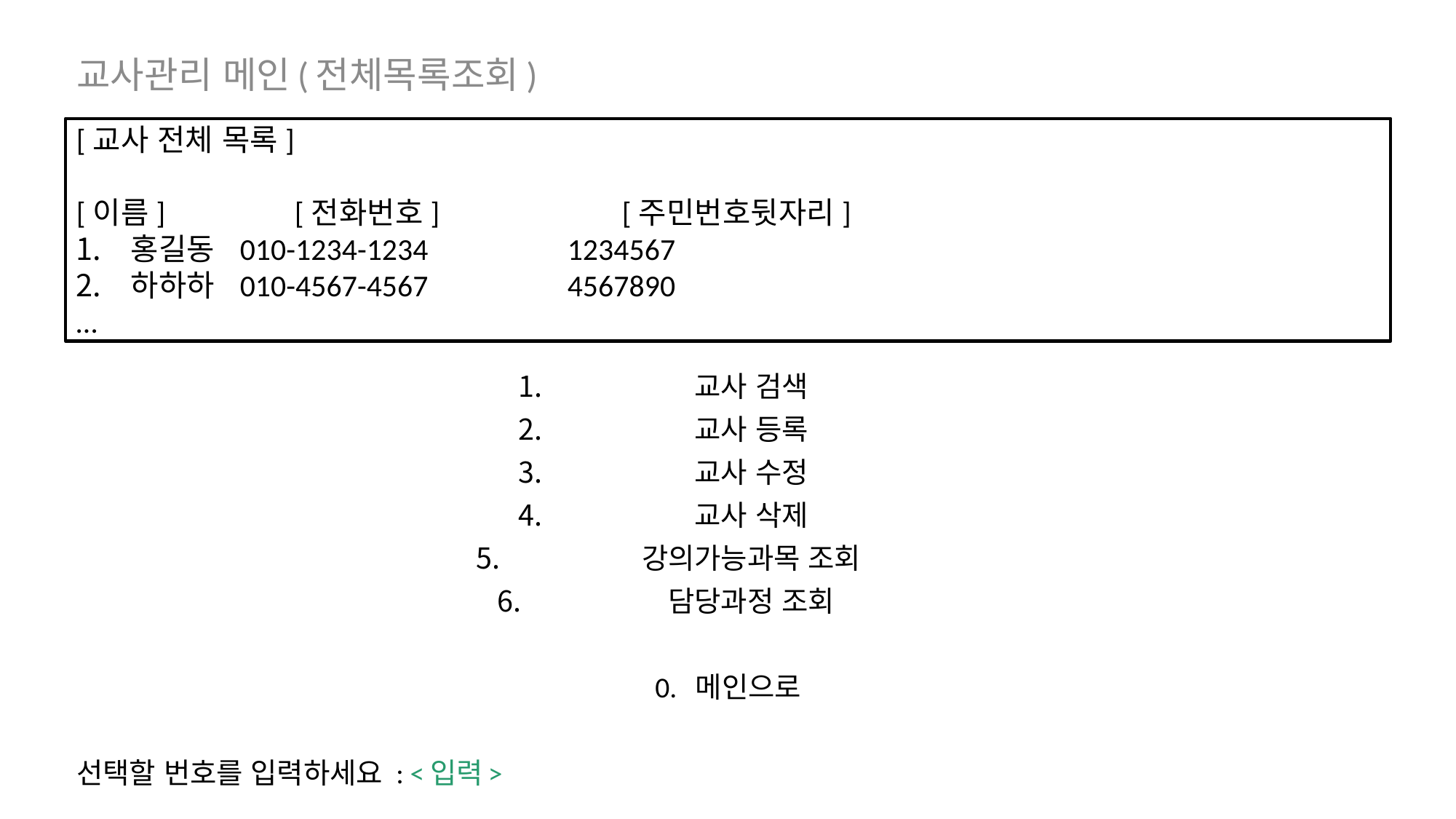

교사관리 메인(전체목록조회)
[교사 전체 목록]

[이름]		[전화번호]		[주민번호뒷자리]
홍길동	010-1234-1234		1234567
하하하	010-4567-4567		4567890
…
교사 검색
교사 등록
교사 수정
교사 삭제
강의가능과목 조회
담당과정 조회

0.  메인으로

선택할 번호를 입력하세요 : <입력>